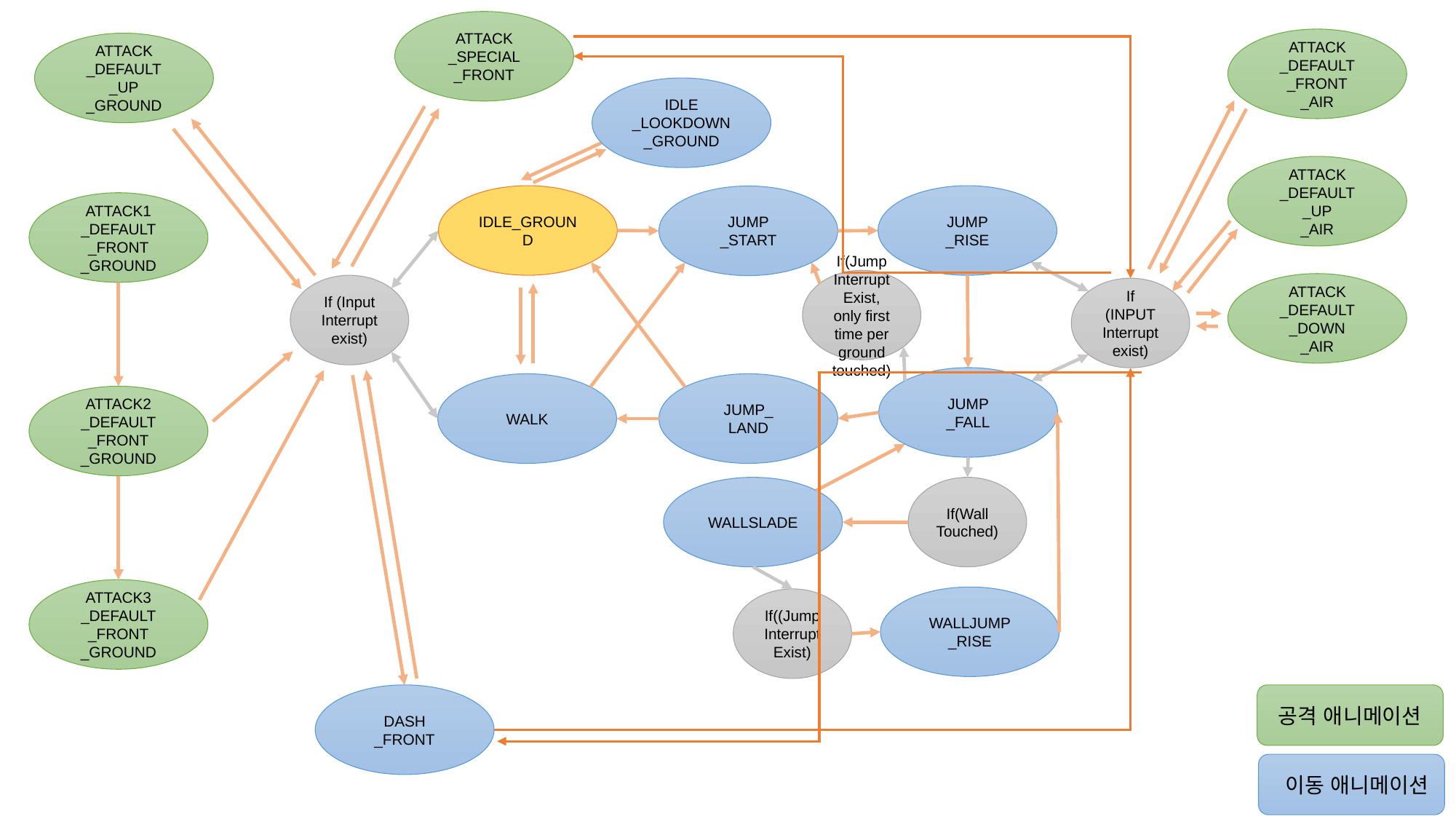

ATTACK
_SPECIAL
_FRONT
ATTACK
_DEFAULT
_FRONT
_AIR
ATTACK
_DEFAULT
_UP
_GROUND
IDLE
_LOOKDOWN
_GROUND
ATTACK
_DEFAULT
_UP
_AIR
IDLE_GROUND
JUMP
_RISE
JUMP
_START
ATTACK1
_DEFAULT
_FRONT
_GROUND
If(Jump
Interrupt
Exist, only first time per ground touched)
ATTACK
_DEFAULT
_DOWN
_AIR
If (Input
Interrupt
exist)
If (INPUT
Interrupt
exist)
JUMP
_FALL
WALK
JUMP_
LAND
ATTACK2
_DEFAULT
_FRONT
_GROUND
WALLSLADE
If(Wall
Touched)
ATTACK3
_DEFAULT
_FRONT
_GROUND
WALLJUMP
_RISE
If((Jump
Interrupt
Exist)
DASH
_FRONT
공격 애니메이션
 이동 애니메이션